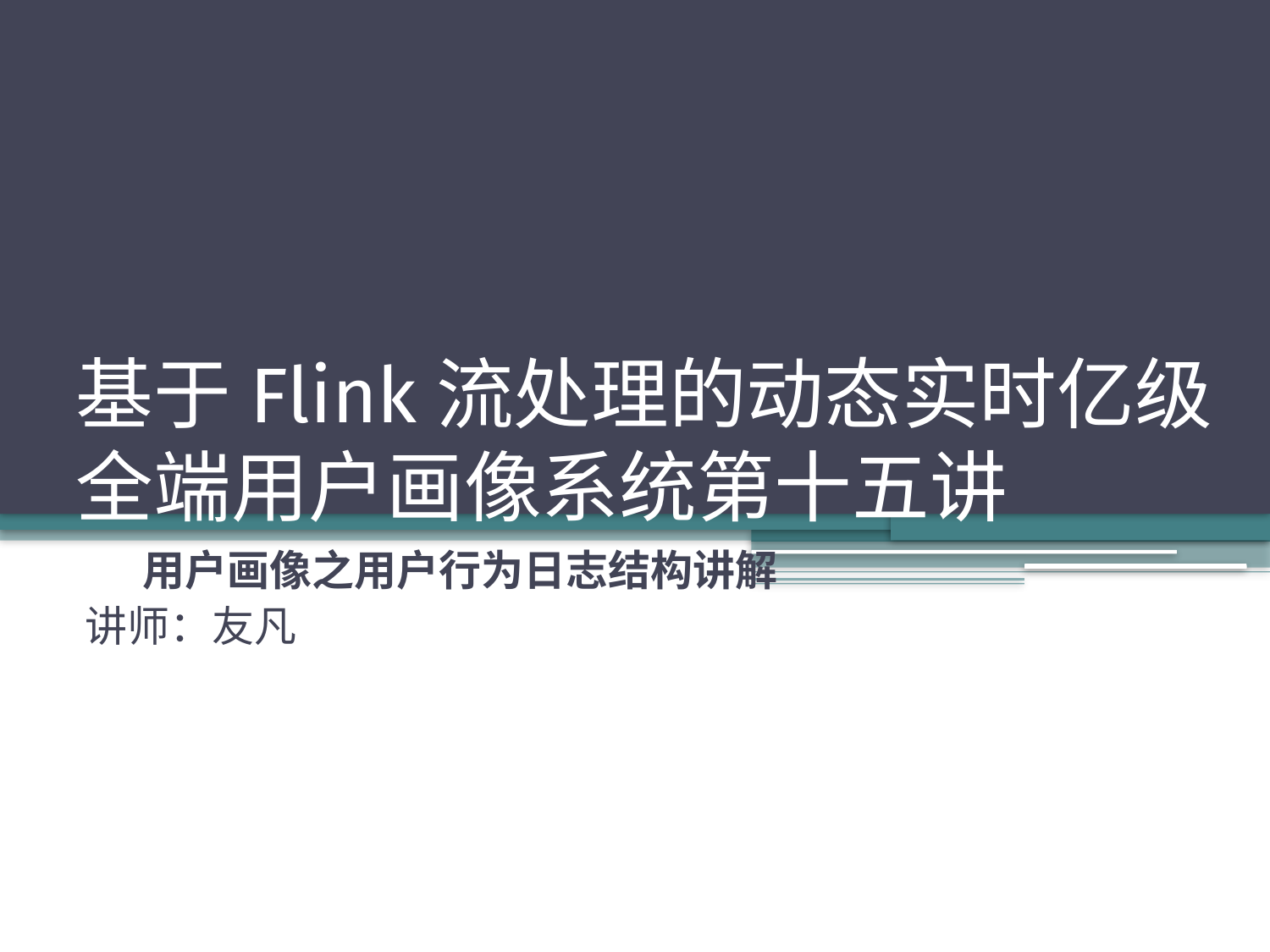

# 基于Flink流处理的动态实时亿级全端用户画像系统第十五讲
     用户画像之用户行为日志结构讲解
讲师：友凡